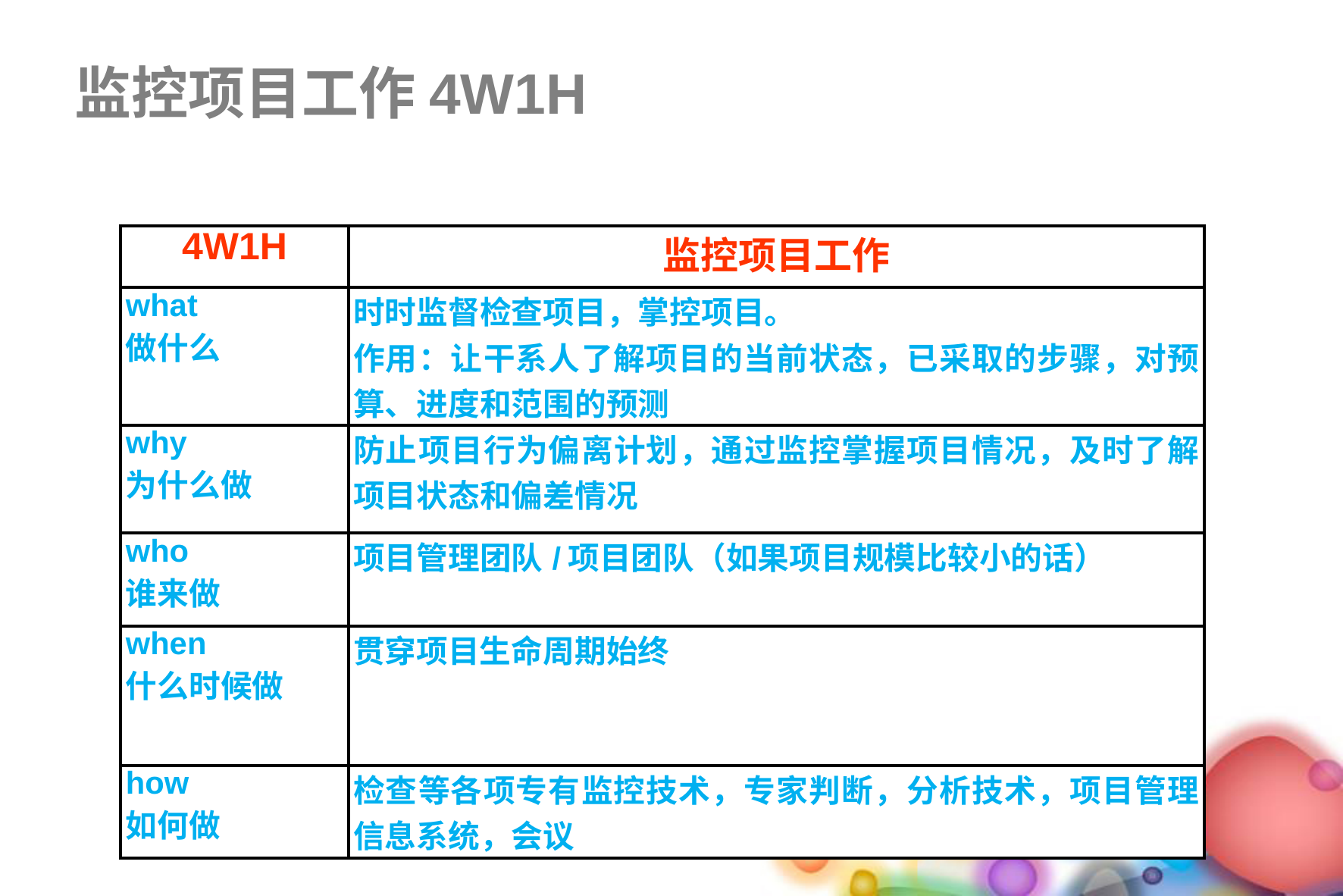

监控项目工作4W1H
| 4W1H | 监控项目工作 |
| --- | --- |
| what 做什么 | 时时监督检查项目，掌控项目。 作用：让干系人了解项目的当前状态，已采取的步骤，对预算、进度和范围的预测 |
| why 为什么做 | 防止项目行为偏离计划，通过监控掌握项目情况，及时了解项目状态和偏差情况 |
| who 谁来做 | 项目管理团队/项目团队（如果项目规模比较小的话） |
| when 什么时候做 | 贯穿项目生命周期始终 |
| how 如何做 | 检查等各项专有监控技术，专家判断，分析技术，项目管理信息系统，会议 |